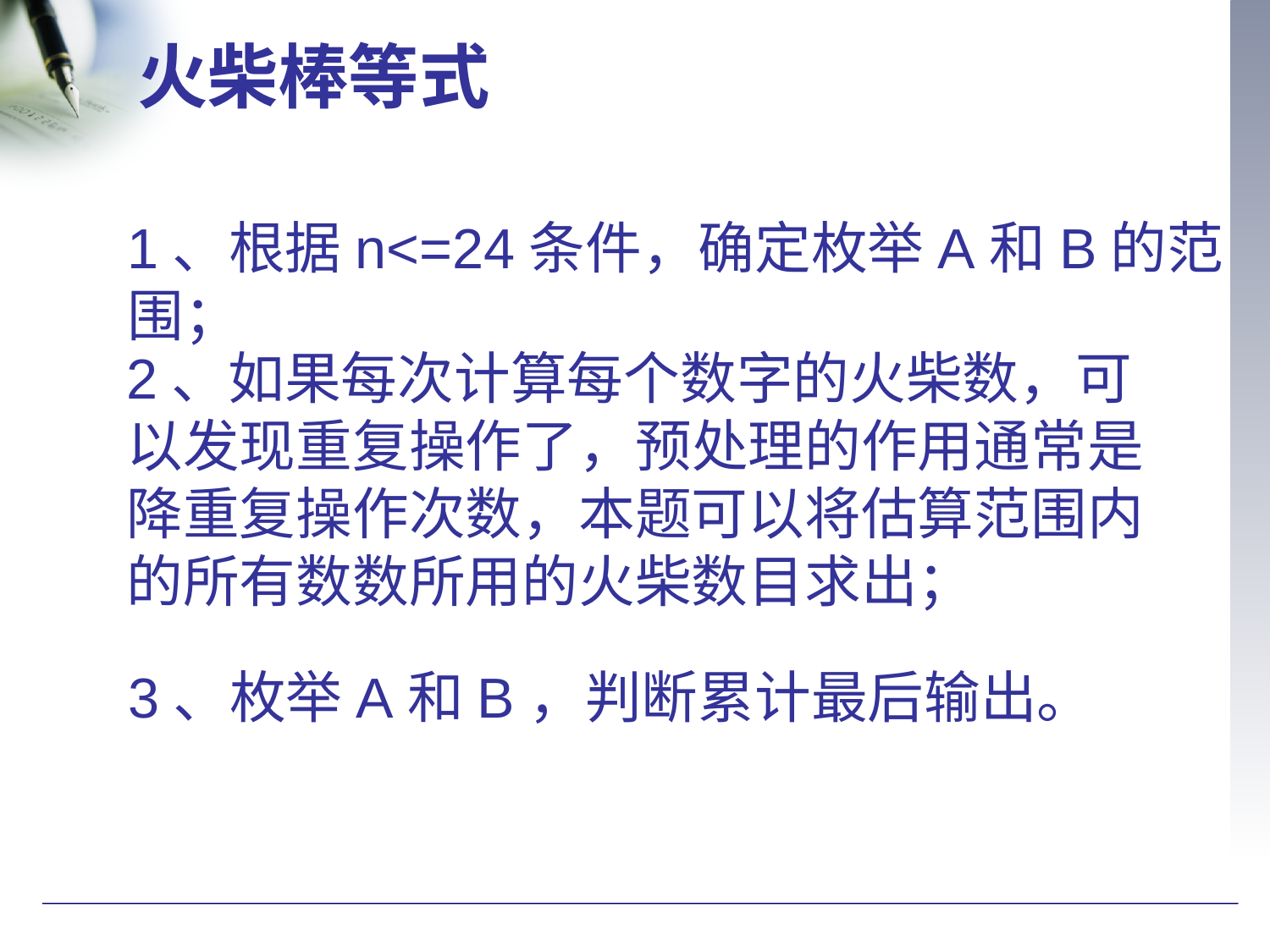

火柴棒等式
1、根据n<=24条件，确定枚举A和B的范围；
2、如果每次计算每个数字的火柴数，可以发现重复操作了，预处理的作用通常是降重复操作次数，本题可以将估算范围内的所有数数所用的火柴数目求出；
 3、枚举A和B，判断累计最后输出。